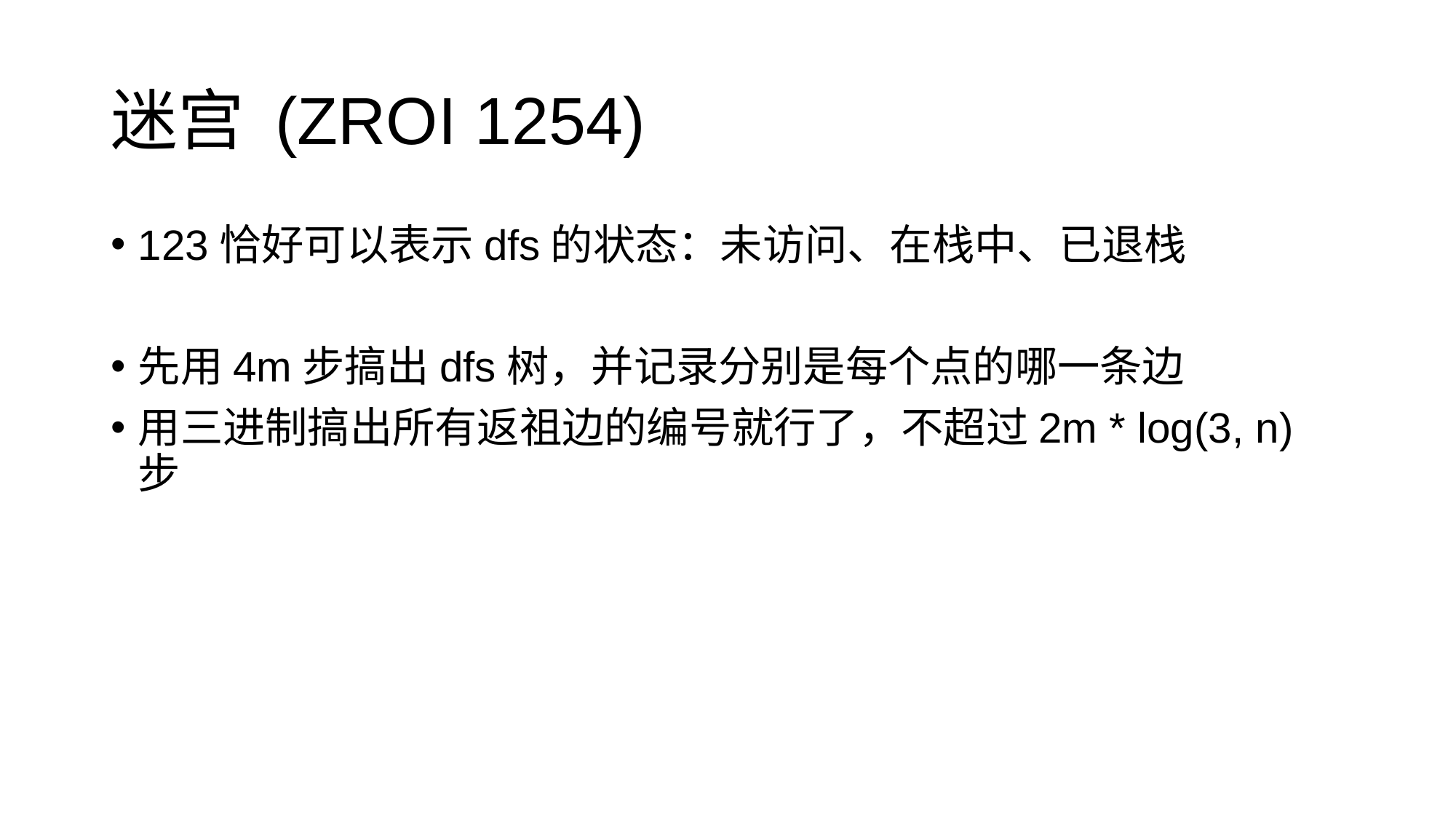

# 迷宫 (ZROI 1254)
123恰好可以表示dfs的状态：未访问、在栈中、已退栈

先用4m步搞出dfs树，并记录分别是每个点的哪一条边
用三进制搞出所有返祖边的编号就行了，不超过2m * log(3, n)步